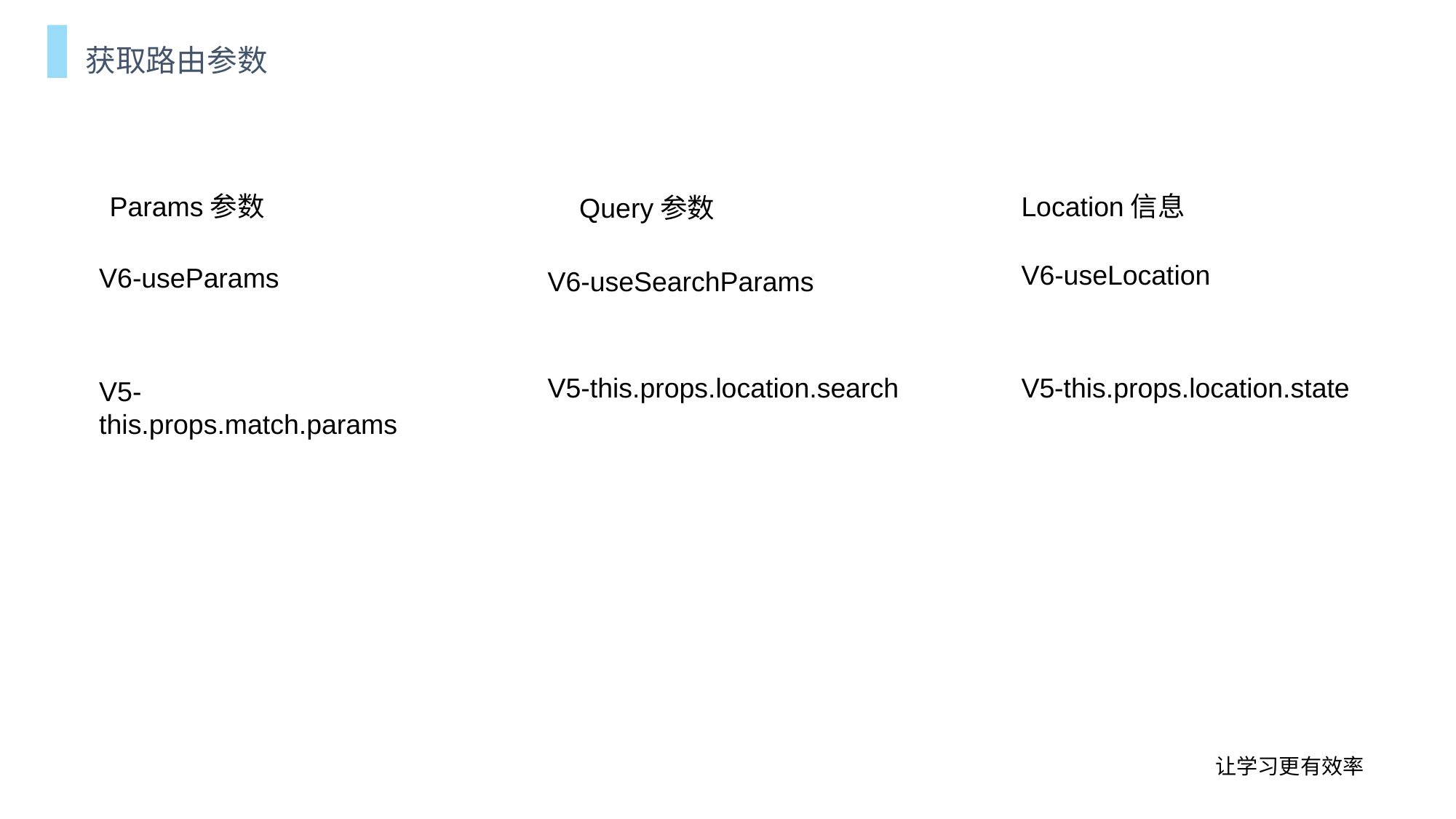

获取路由参数

Params参数
Location信息
Query参数
V6-useLocation
V6-useParams
V6-useSearchParams

V5-this.props.location.state

V5-this.props.location.search

V5-this.props.match.params